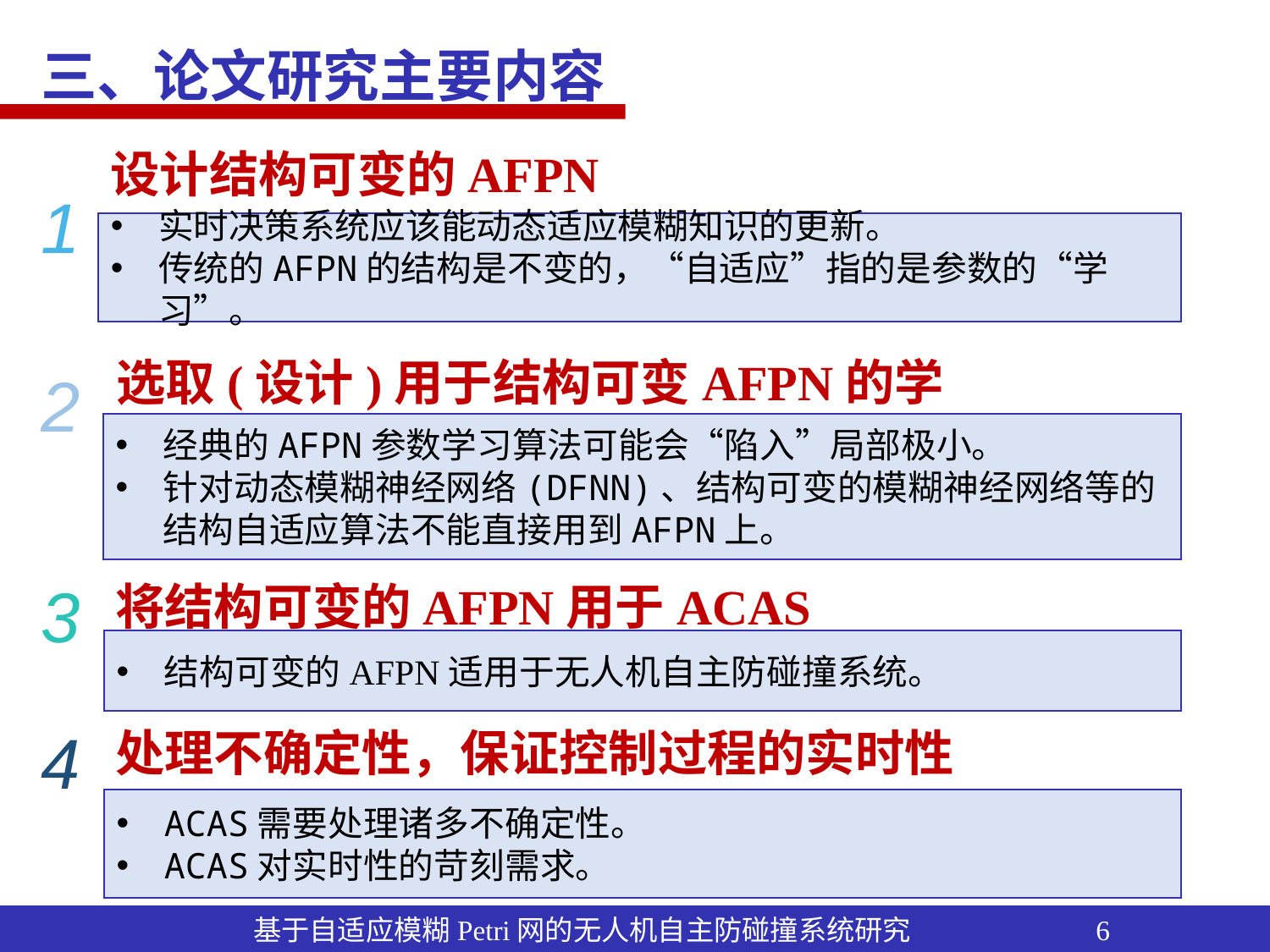

三、论文研究主要内容

设计结构可变的AFPN
1

实时决策系统应该能动态适应模糊知识的更新。
传统的AFPN的结构是不变的，“自适应”指的是参数的“学习”。
2
选取(设计)用于结构可变AFPN的学习算法
经典的AFPN参数学习算法可能会“陷入”局部极小。
针对动态模糊神经网络(DFNN)、结构可变的模糊神经网络等的结构自适应算法不能直接用到AFPN上。

3
将结构可变的AFPN用于ACAS
结构可变的AFPN适用于无人机自主防碰撞系统。
4
处理不确定性，保证控制过程的实时性
ACAS需要处理诸多不确定性。
ACAS对实时性的苛刻需求。
                                     基于自适应模糊Petri网的无人机自主防碰撞系统研究                            6